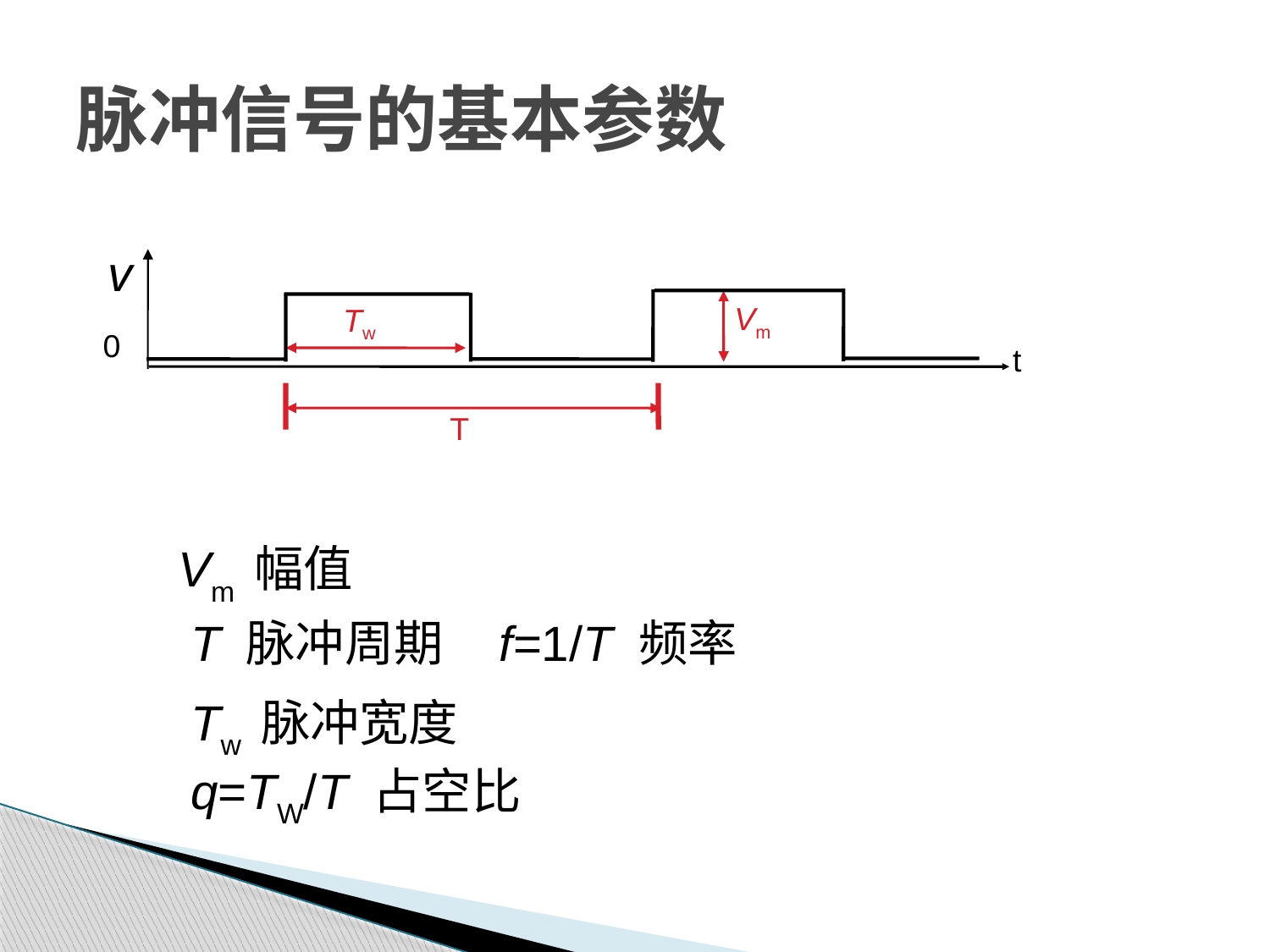

# 脉冲信号的基本参数
v

0
t

Vm
Tw

T

Vm 幅值
T 脉冲周期    f=1/T 频率
Tw 脉冲宽度
q=TW/T 占空比